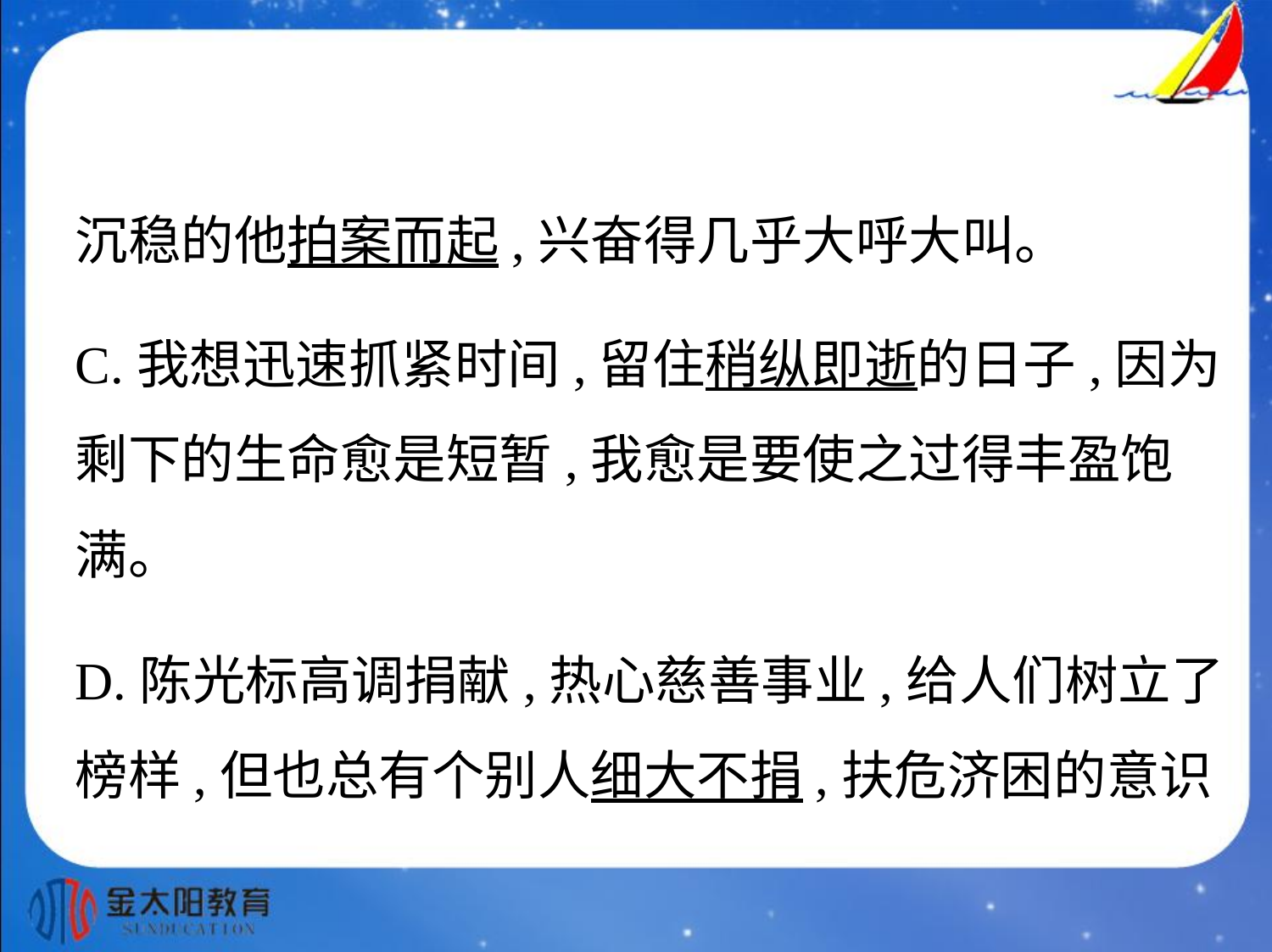

沉稳的他拍案而起,兴奋得几乎大呼大叫。
C.我想迅速抓紧时间,留住稍纵即逝的日子,因为
剩下的生命愈是短暂,我愈是要使之过得丰盈饱
满。
D.陈光标高调捐献,热心慈善事业,给人们树立了
榜样,但也总有个别人细大不捐,扶危济困的意识